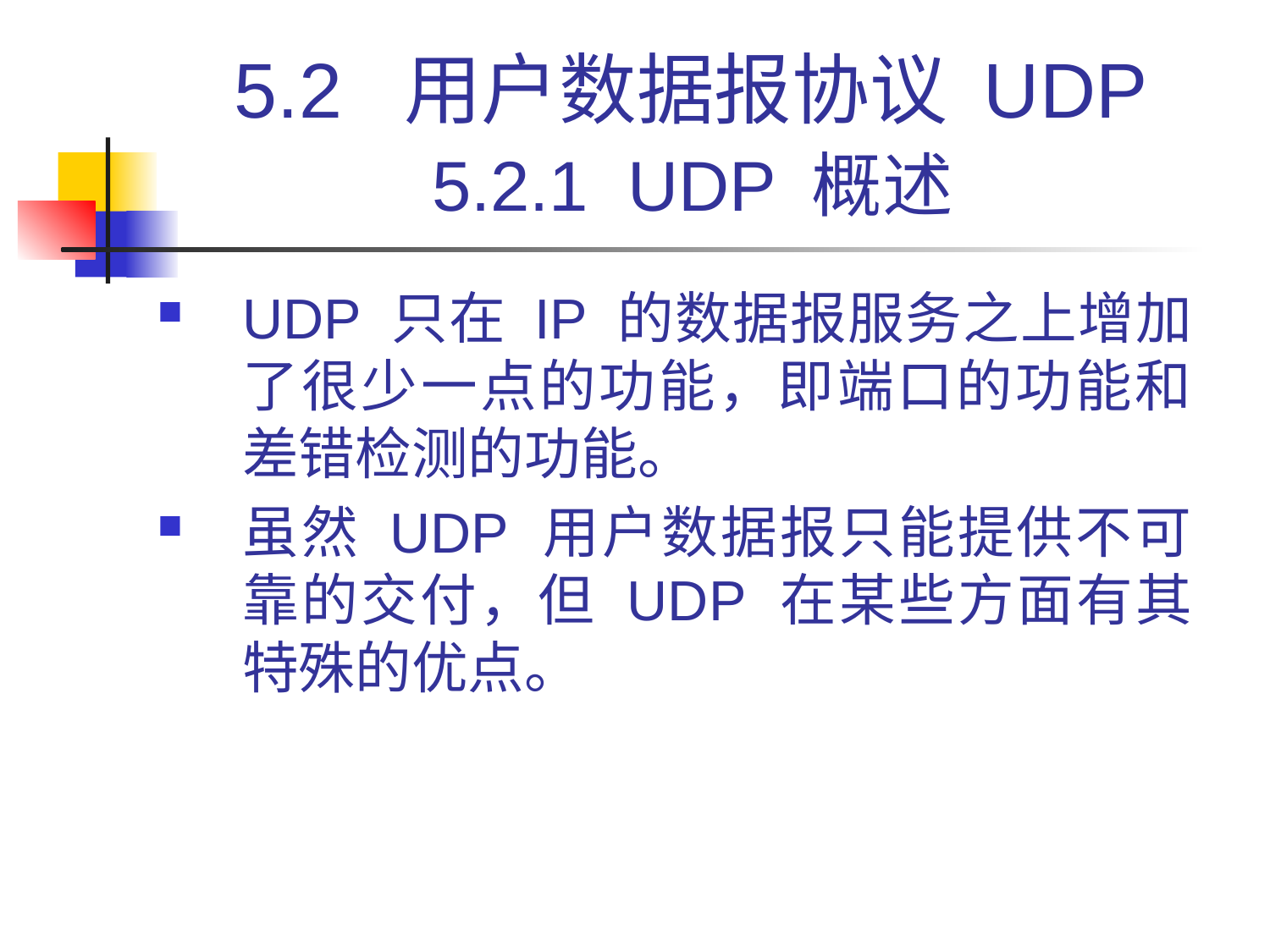

# 5.2  用户数据报协议 UDP 5.2.1  UDP 概述
UDP 只在 IP 的数据报服务之上增加了很少一点的功能，即端口的功能和差错检测的功能。
虽然 UDP 用户数据报只能提供不可靠的交付，但 UDP 在某些方面有其特殊的优点。